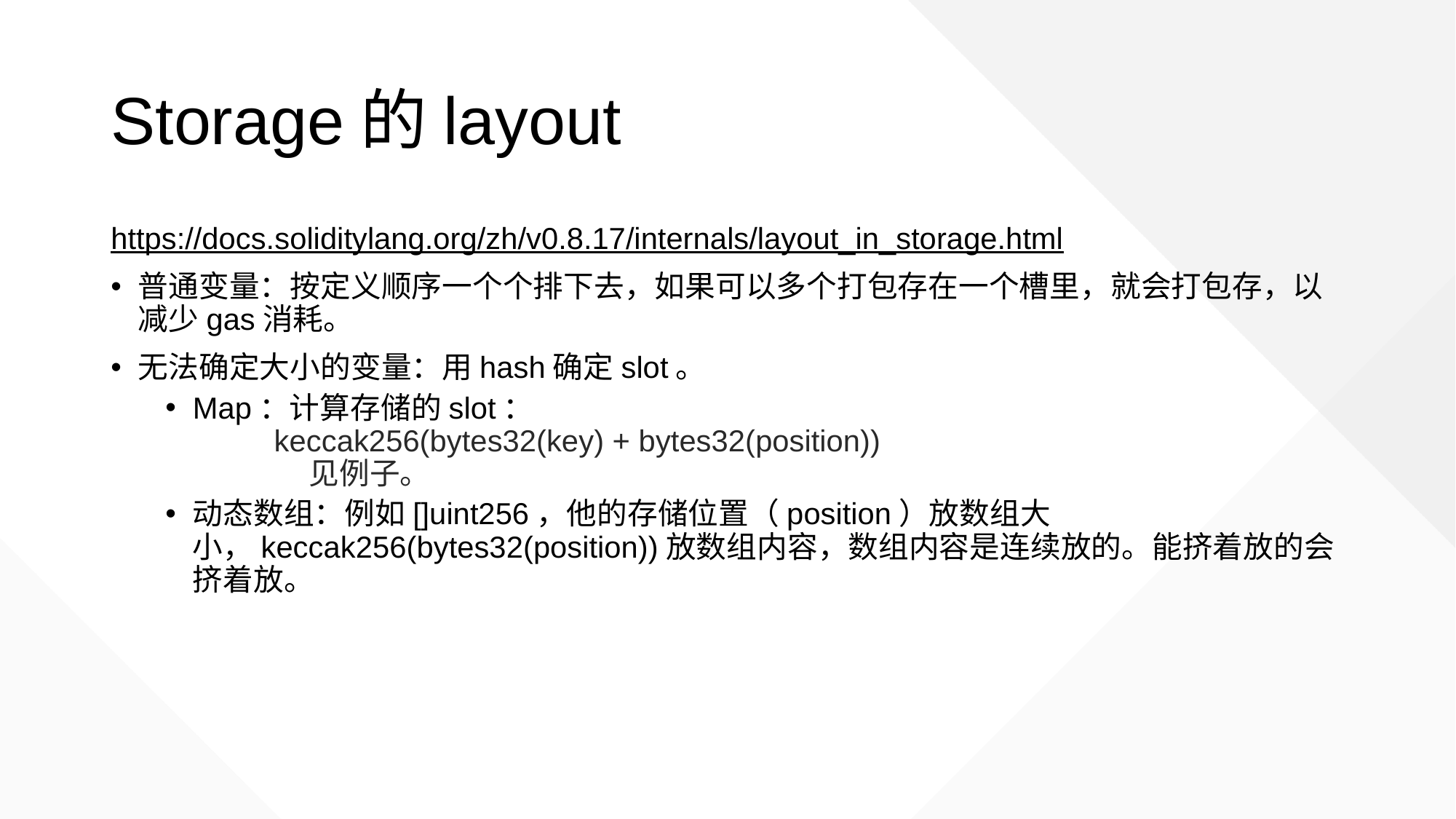

# Storage的layout
https://docs.soliditylang.org/zh/v0.8.17/internals/layout_in_storage.html
普通变量：按定义顺序一个个排下去，如果可以多个打包存在一个槽里，就会打包存，以减少gas消耗。
无法确定大小的变量：用hash确定slot。
Map：计算存储的slot：
           keccak256(bytes32(key) + bytes32(position))
             见例子。
动态数组：例如[]uint256，他的存储位置（position）放数组大小，keccak256(bytes32(position))放数组内容，数组内容是连续放的。能挤着放的会挤着放。